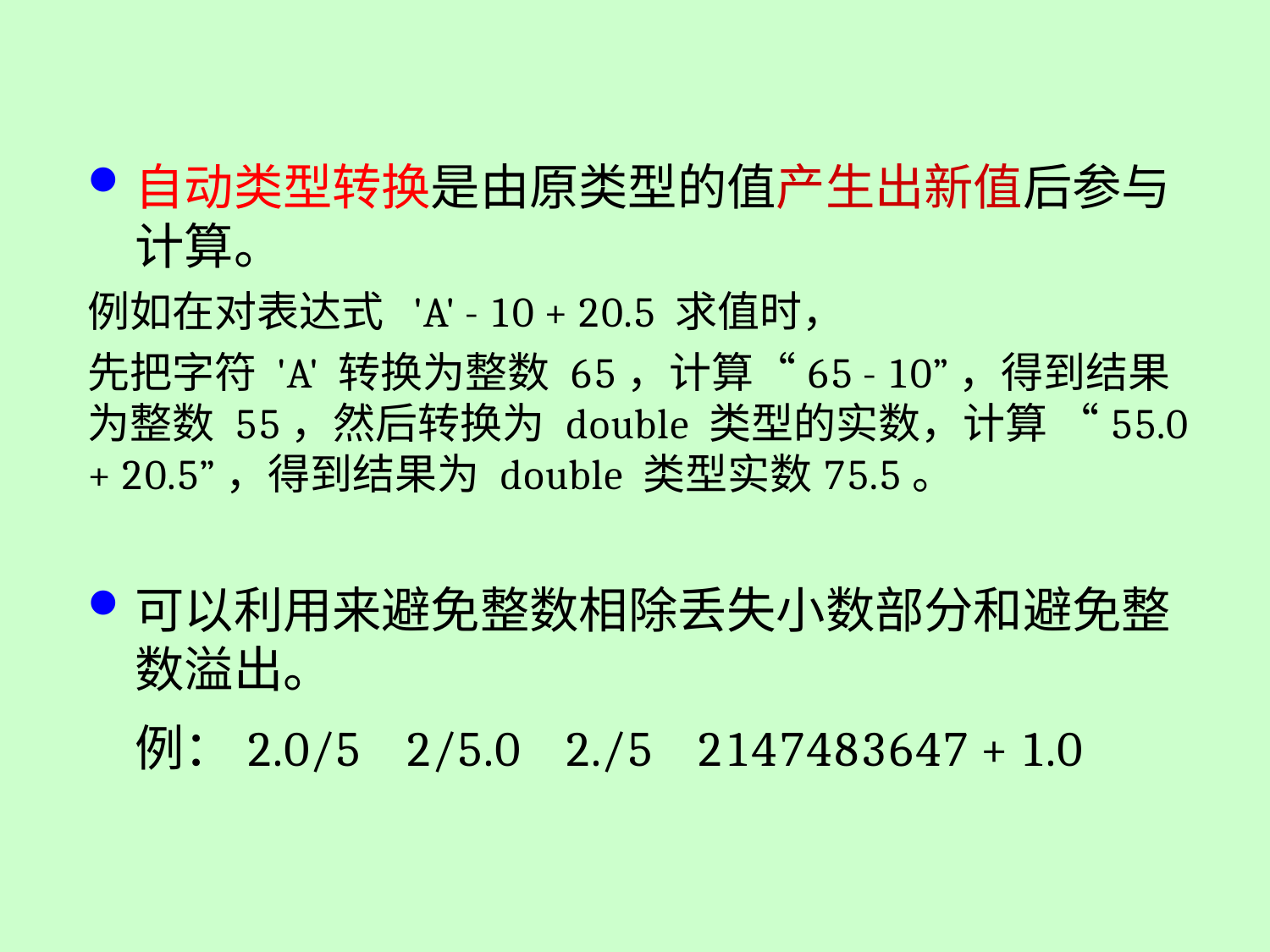

自动类型转换是由原类型的值产生出新值后参与计算。
例如在对表达式  'A' - 10 + 20.5 求值时，
先把字符 'A' 转换为整数 65，计算“65 - 10”，得到结果为整数 55，然后转换为 double 类型的实数，计算 “55.0 + 20.5”，得到结果为 double 类型实数75.5。

可以利用来避免整数相除丢失小数部分和避免整数溢出。
	例：2.0/5    2/5.0    2./5    2147483647 + 1.0

37